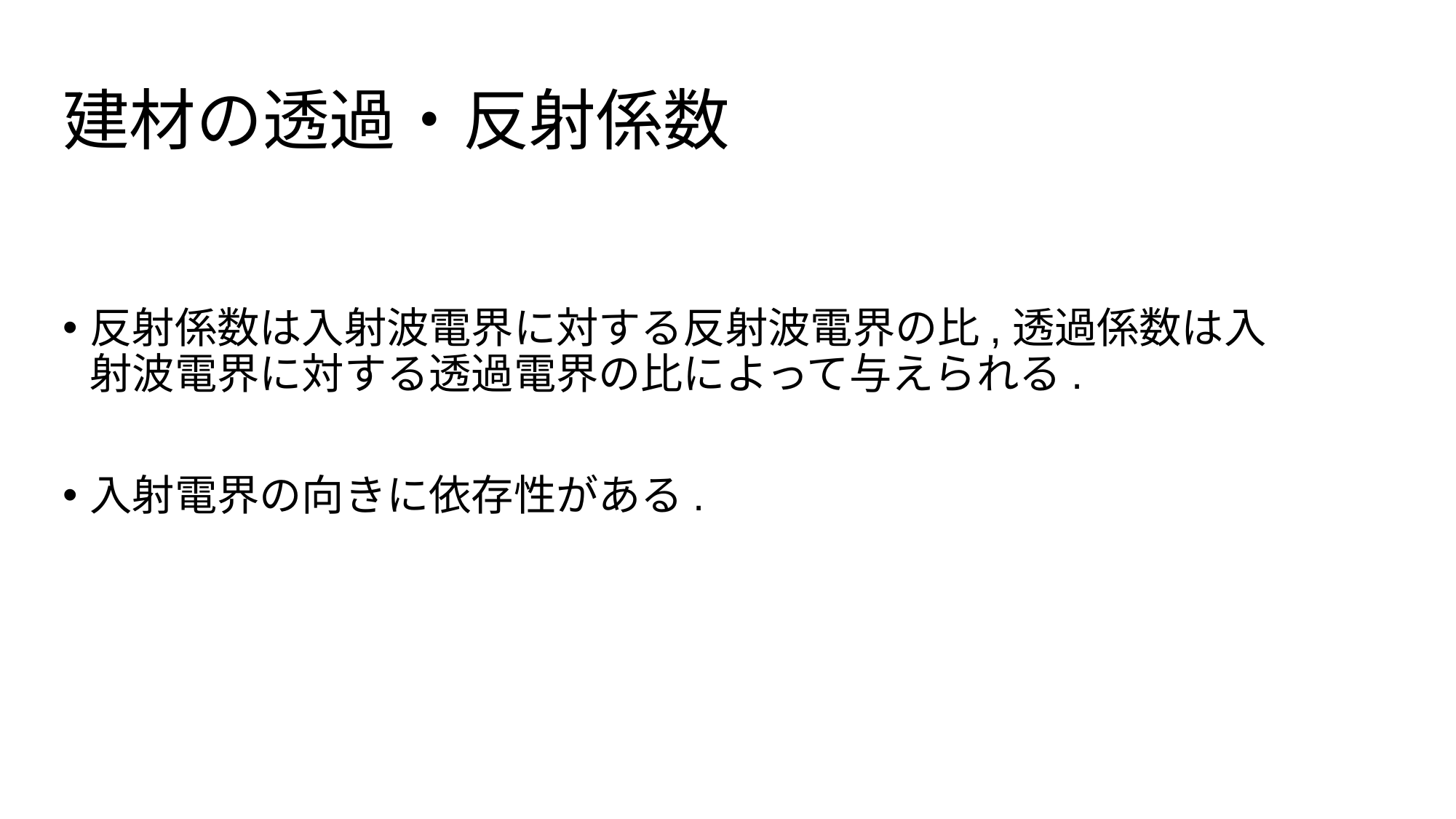

# 建材の透過・反射係数
反射係数は入射波電界に対する反射波電界の比,透過係数は入射波電界に対する透過電界の比によって与えられる.

入射電界の向きに依存性がある.